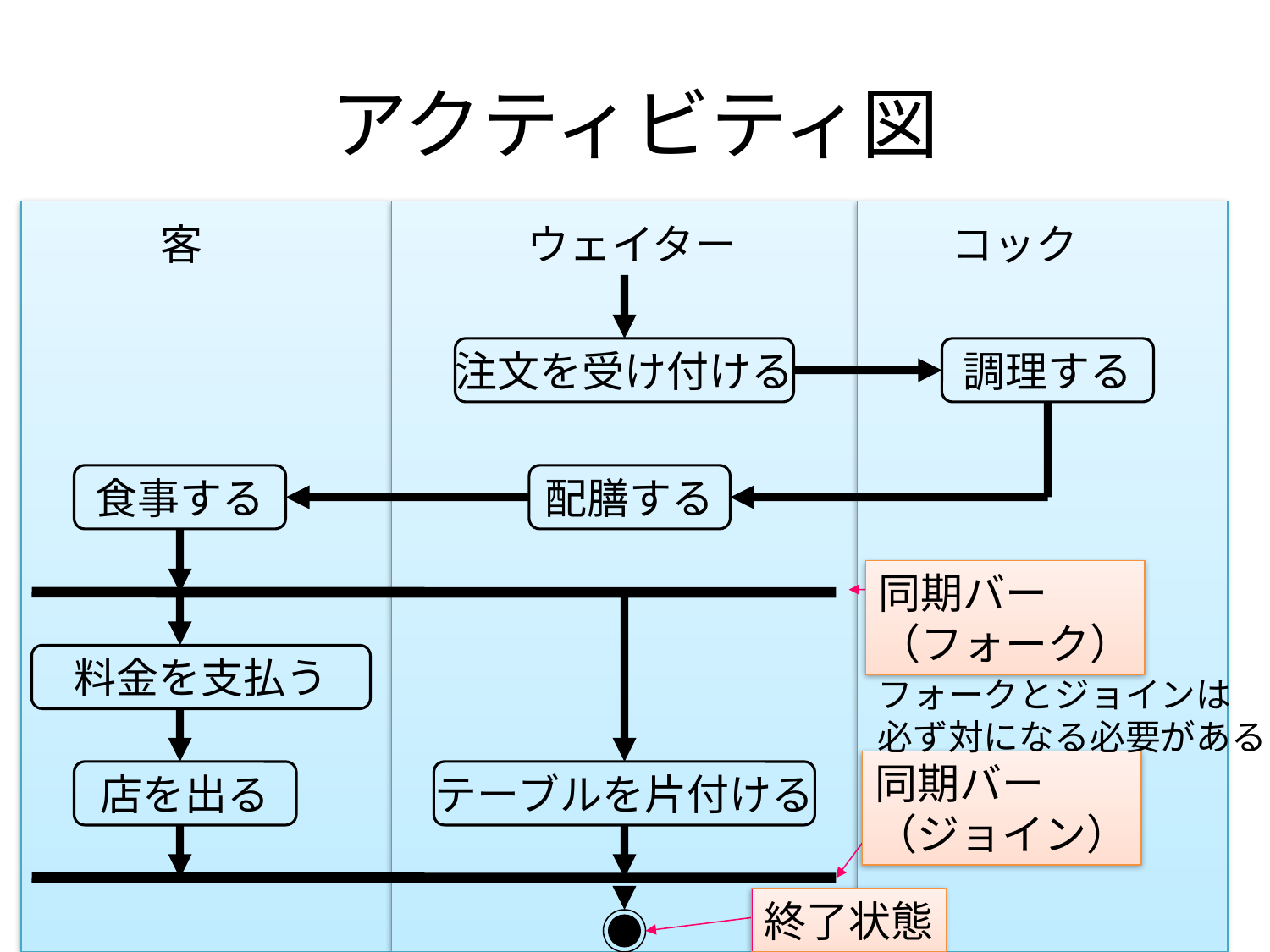

# アクティビティ図

客
ウェイター
コック

注文を受け付ける
調理する

食事する
配膳する

同期バー
（フォーク）

料金を支払う
フォークとジョインは
必ず対になる必要がある

同期バー
（ジョイン）
店を出る
テーブルを片付ける

終了状態